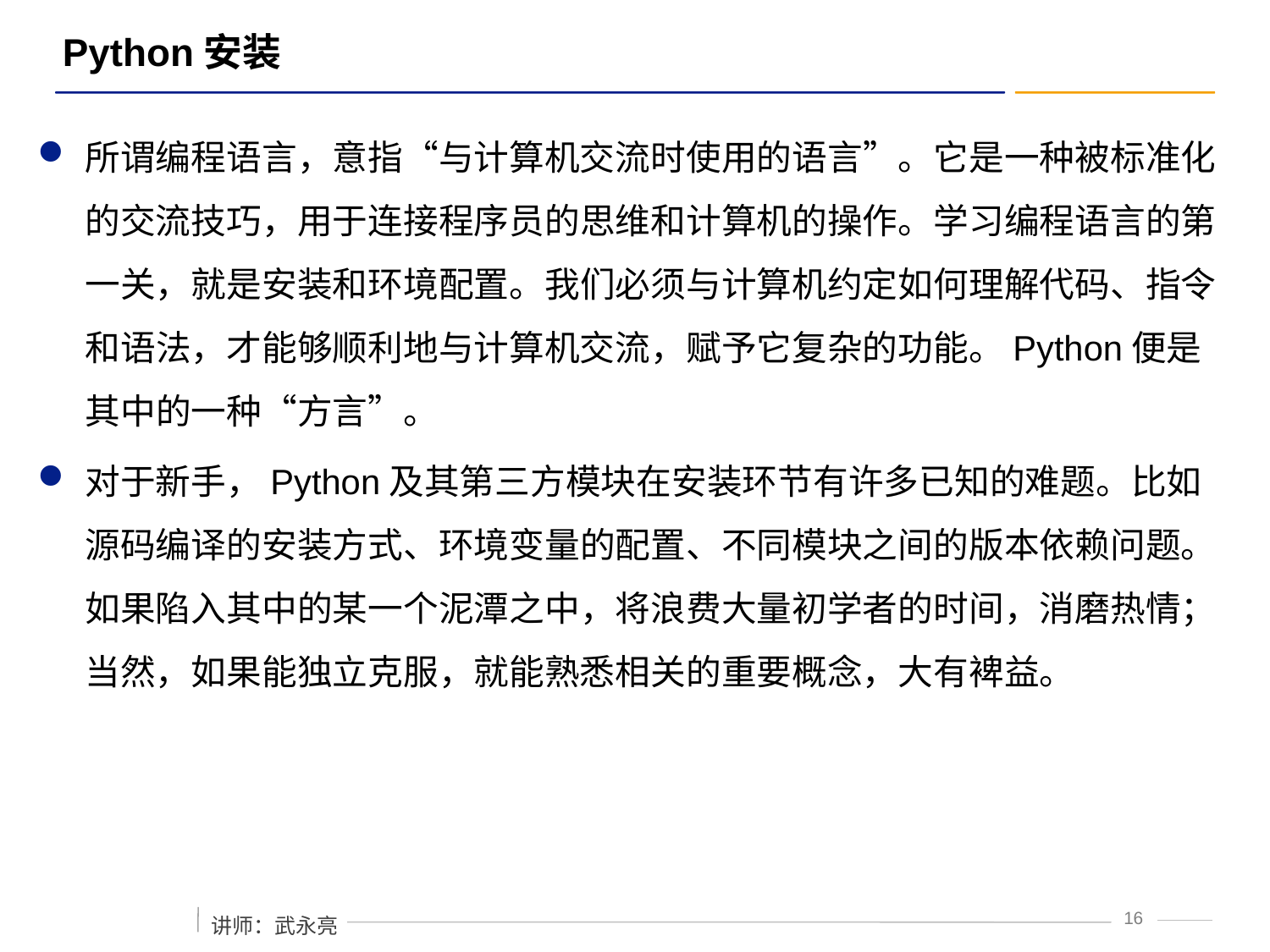

# Python安装
所谓编程语言，意指“与计算机交流时使用的语言”。它是一种被标准化的交流技巧，用于连接程序员的思维和计算机的操作。学习编程语言的第一关，就是安装和环境配置。我们必须与计算机约定如何理解代码、指令和语法，才能够顺利地与计算机交流，赋予它复杂的功能。Python便是其中的一种“方言”。
对于新手，Python及其第三方模块在安装环节有许多已知的难题。比如源码编译的安装方式、环境变量的配置、不同模块之间的版本依赖问题。如果陷入其中的某一个泥潭之中，将浪费大量初学者的时间，消磨热情；当然，如果能独立克服，就能熟悉相关的重要概念，大有裨益。